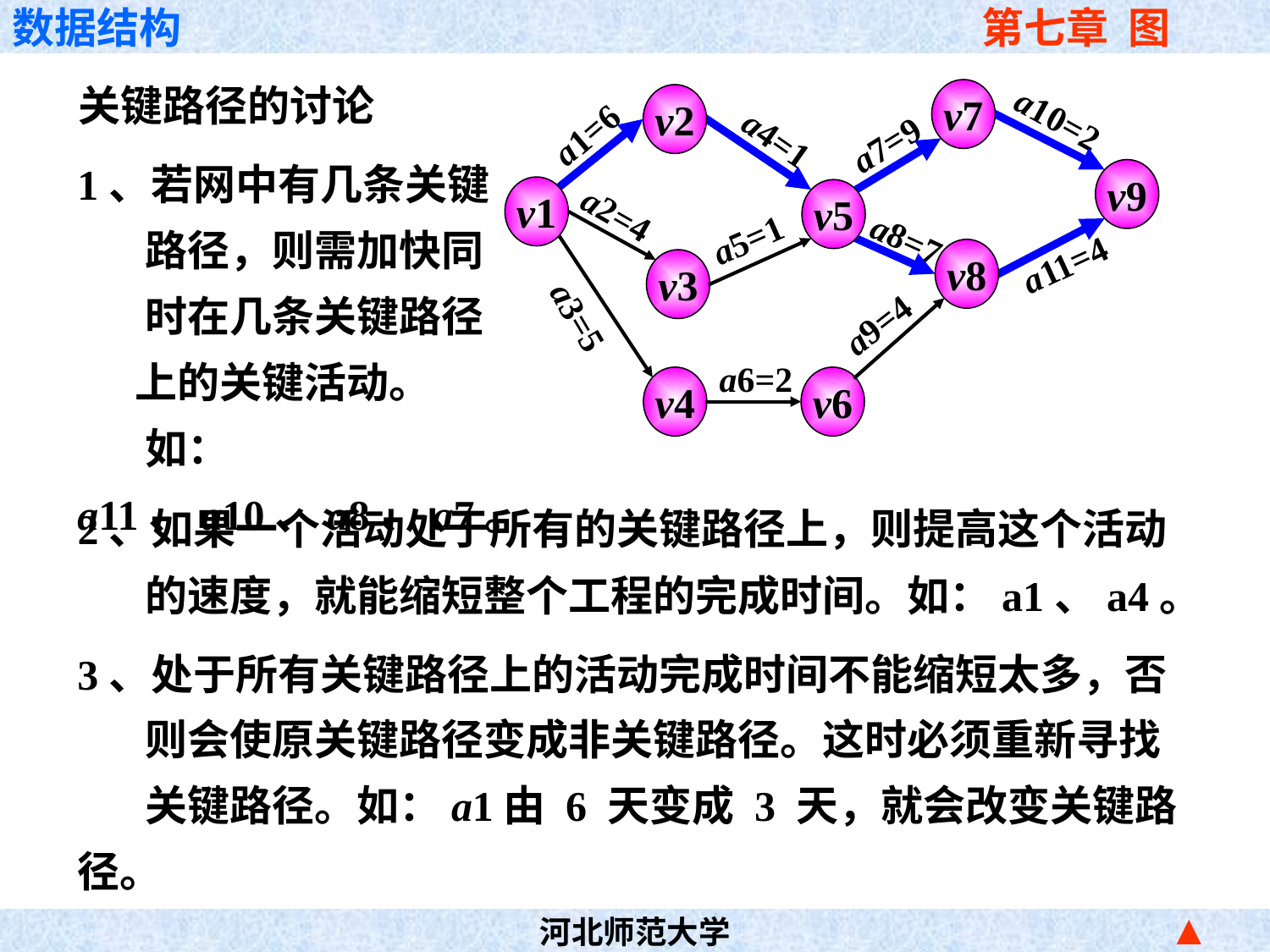

关键路径的讨论
v7
v2
a10=2
a1=6
a4=1
a7=9
1、若网中有几条关键
      路径，则需加快同
      时在几条关键路径
     上的关键活动。
      如：a11、a10、a8、a7。
v9
v1
v5
a2=4
a5=1
a8=7
a11=4
v8
v3
a3=5
a9=4
a6=2
v4
v6
2、如果一个活动处于所有的关键路径上，则提高这个活动
      的速度，就能缩短整个工程的完成时间。如：a1、a4。
3、处于所有关键路径上的活动完成时间不能缩短太多，否
      则会使原关键路径变成非关键路径。这时必须重新寻找
      关键路径。如：a1由 6 天变成 3 天，就会改变关键路径。
▲